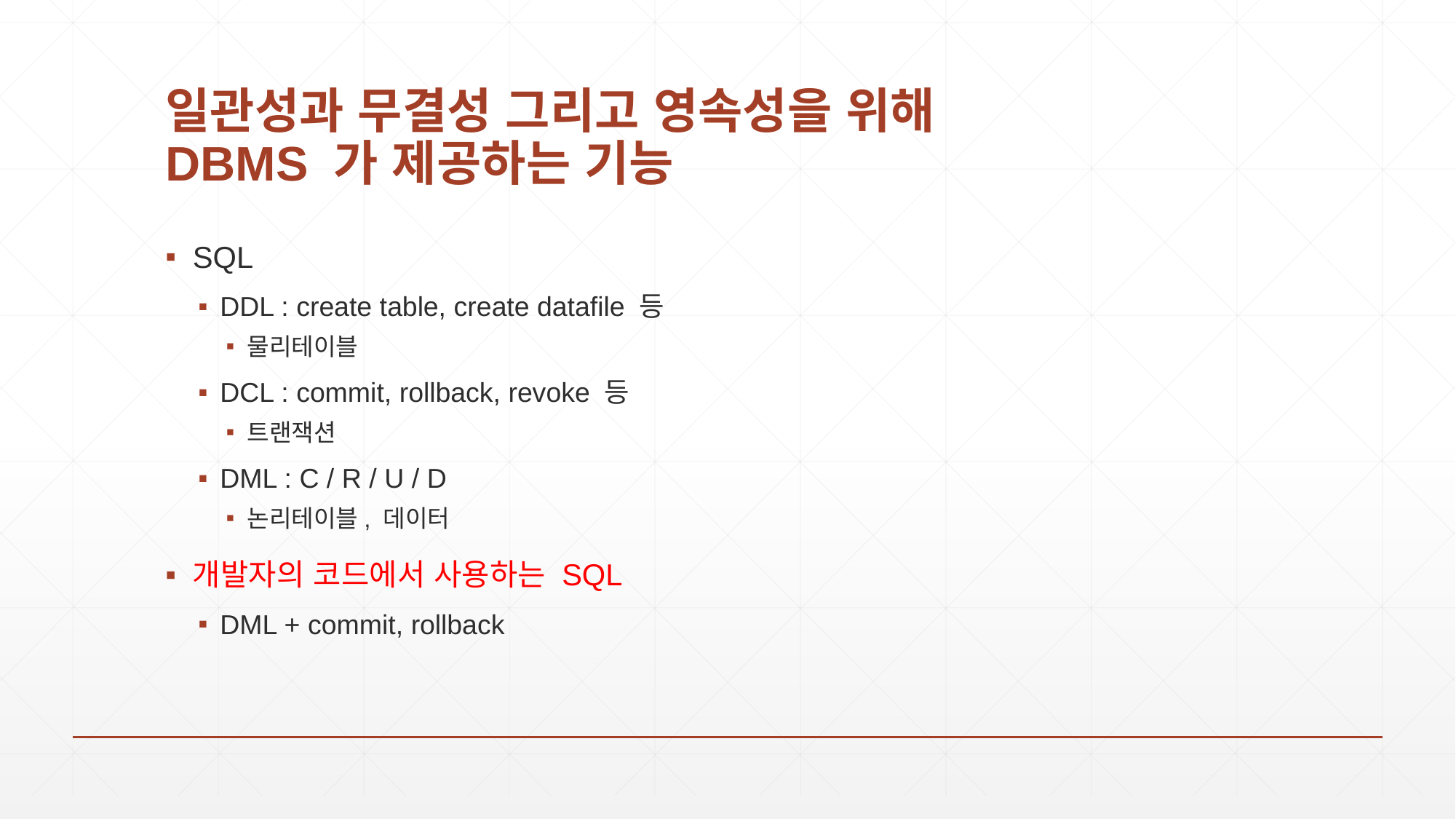

# 일관성과 무결성 그리고 영속성을 위해 DBMS 가 제공하는 기능
SQL
DDL : create table, create datafile 등
물리테이블
DCL : commit, rollback, revoke 등
트랜잭션
DML : C / R / U / D
논리테이블, 데이터
개발자의 코드에서 사용하는 SQL
DML + commit, rollback